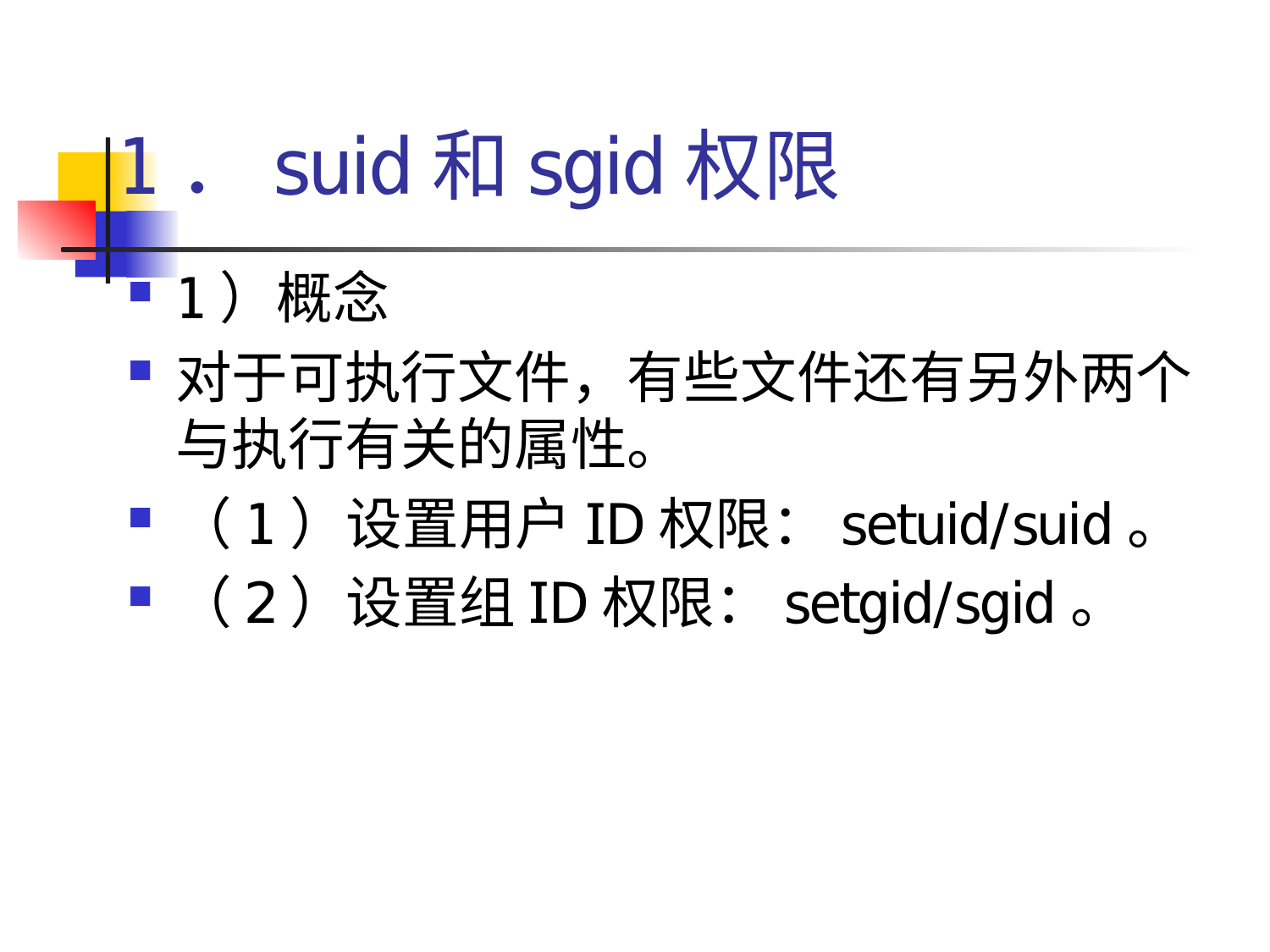

# 1．suid和sgid权限
1）概念
对于可执行文件，有些文件还有另外两个与执行有关的属性。
（1）设置用户ID权限：setuid/suid。
（2）设置组ID权限：setgid/sgid。